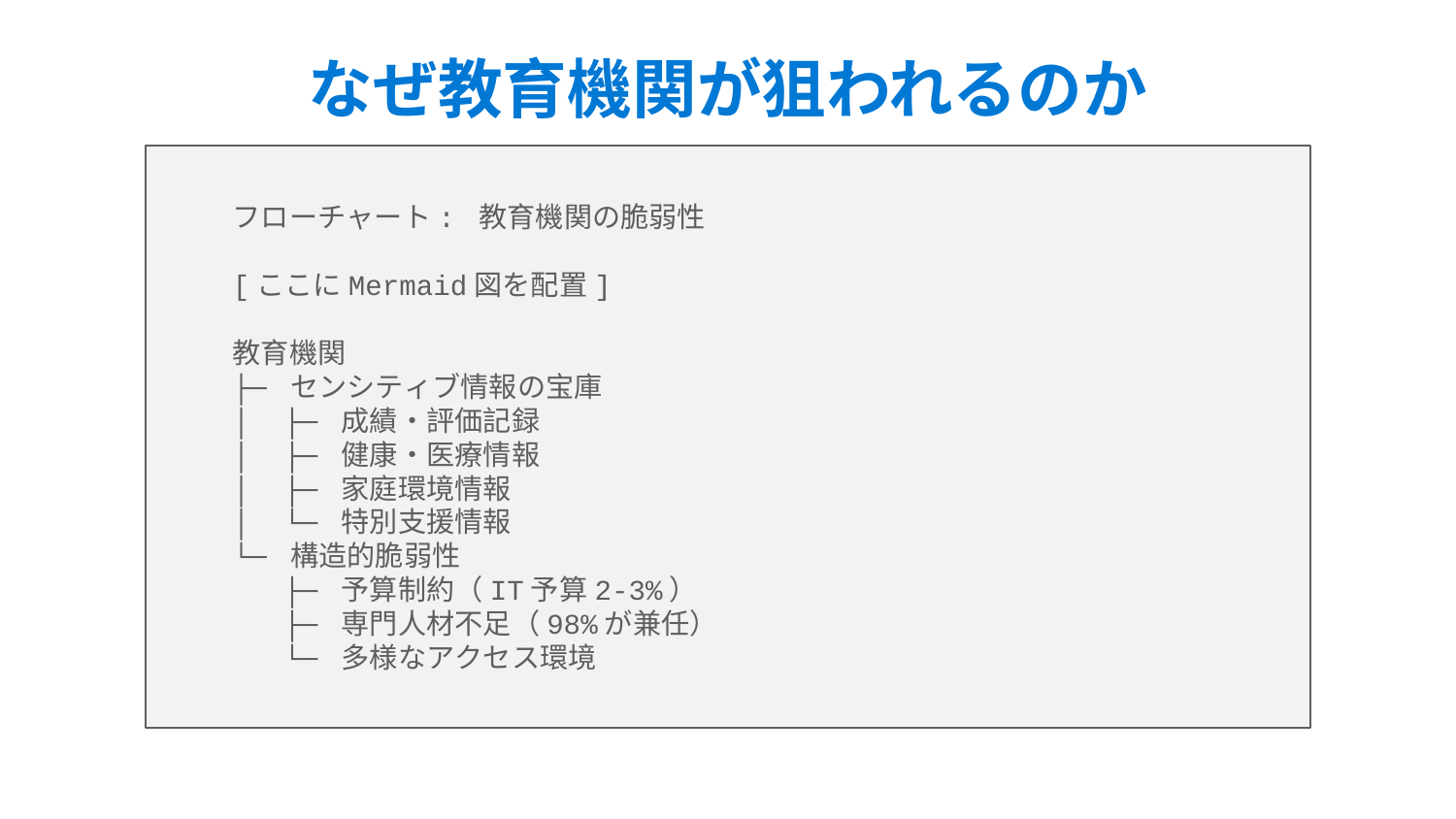

なぜ教育機関が狙われるのか

フローチャート: 教育機関の脆弱性

[ここにMermaid図を配置]

教育機関
├─ センシティブ情報の宝庫
│  ├─ 成績・評価記録
│  ├─ 健康・医療情報
│  ├─ 家庭環境情報
│  └─ 特別支援情報
└─ 構造的脆弱性
   ├─ 予算制約（IT予算2-3%）
   ├─ 専門人材不足（98%が兼任）
   └─ 多様なアクセス環境